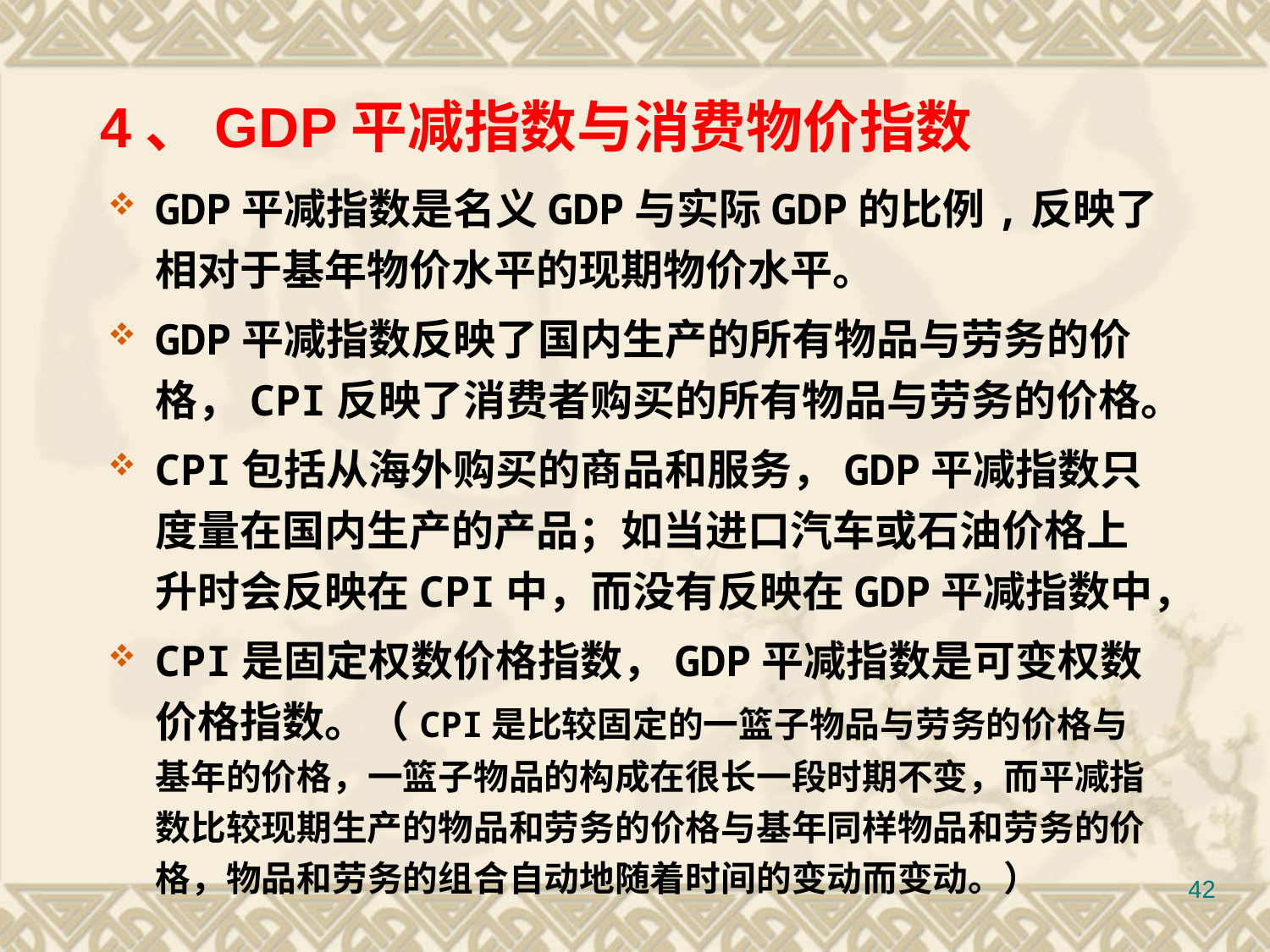

# 4、GDP平减指数与消费物价指数
GDP平减指数是名义GDP与实际GDP的比例,反映了相对于基年物价水平的现期物价水平。
GDP平减指数反映了国内生产的所有物品与劳务的价格，CPI反映了消费者购买的所有物品与劳务的价格。
CPI包括从海外购买的商品和服务，GDP平减指数只度量在国内生产的产品；如当进口汽车或石油价格上升时会反映在CPI中，而没有反映在GDP平减指数中，
CPI是固定权数价格指数，GDP平减指数是可变权数价格指数。（CPI是比较固定的一篮子物品与劳务的价格与基年的价格，一篮子物品的构成在很长一段时期不变，而平减指数比较现期生产的物品和劳务的价格与基年同样物品和劳务的价格，物品和劳务的组合自动地随着时间的变动而变动。）
42